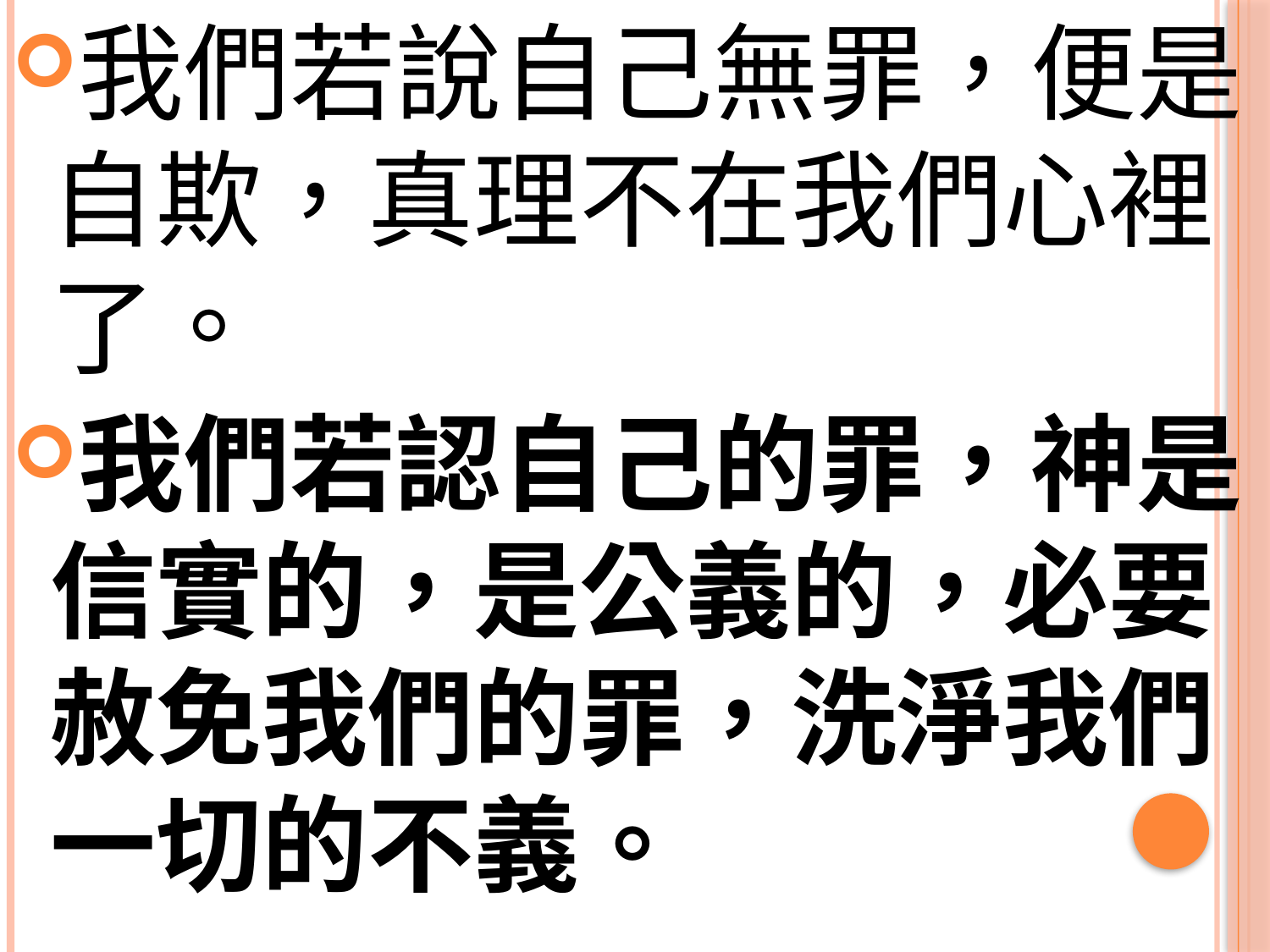

我們若說自己無罪，便是自欺，真理不在我們心裡了。
我們若認自己的罪，神是信實的，是公義的，必要赦免我們的罪，洗淨我們一切的不義。